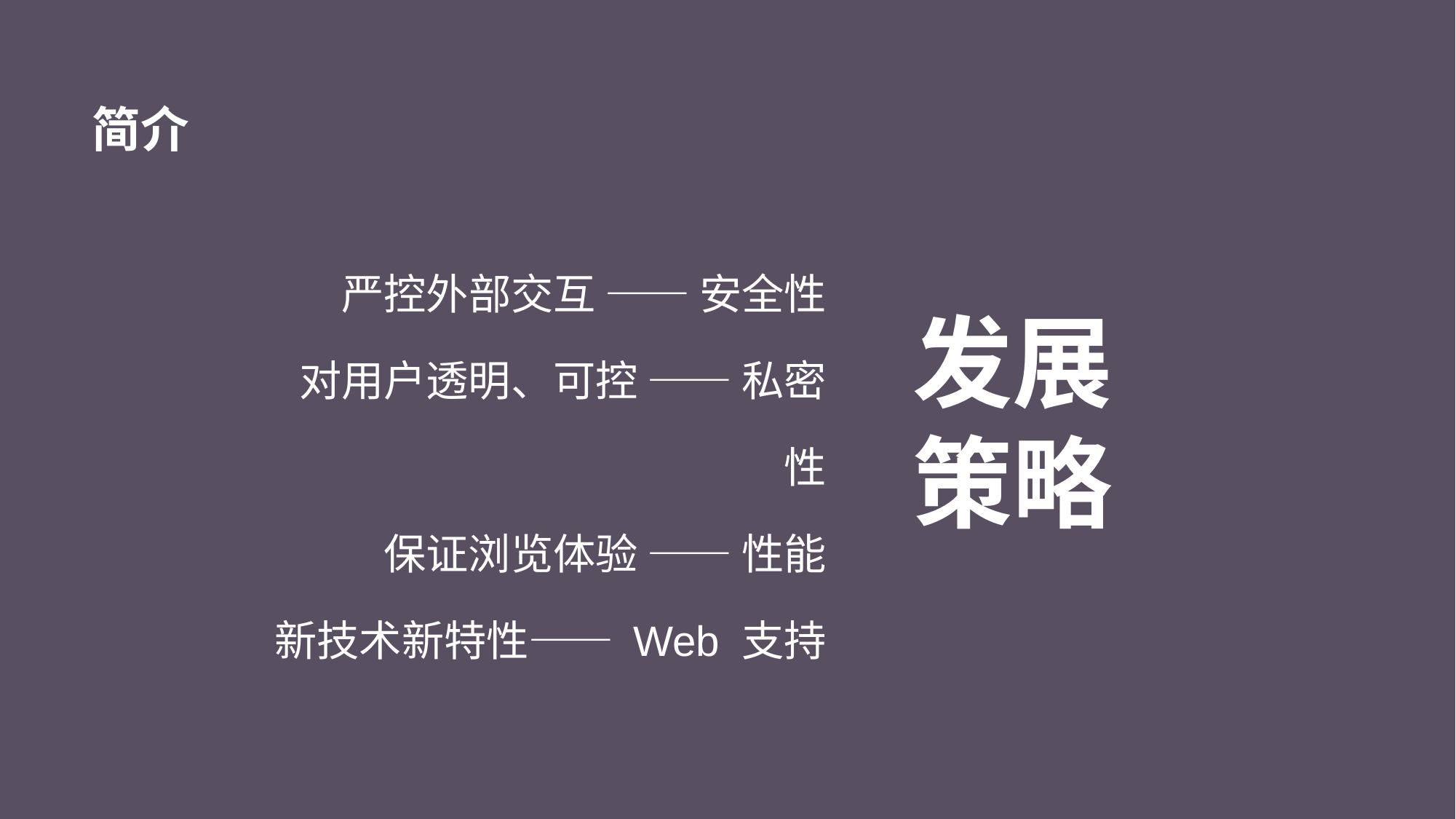

# 简介
严控外部交互 —— 安全性
对用户透明、可控 —— 私密性
保证浏览体验 —— 性能
新技术新特性—— Web 支持
发展策略